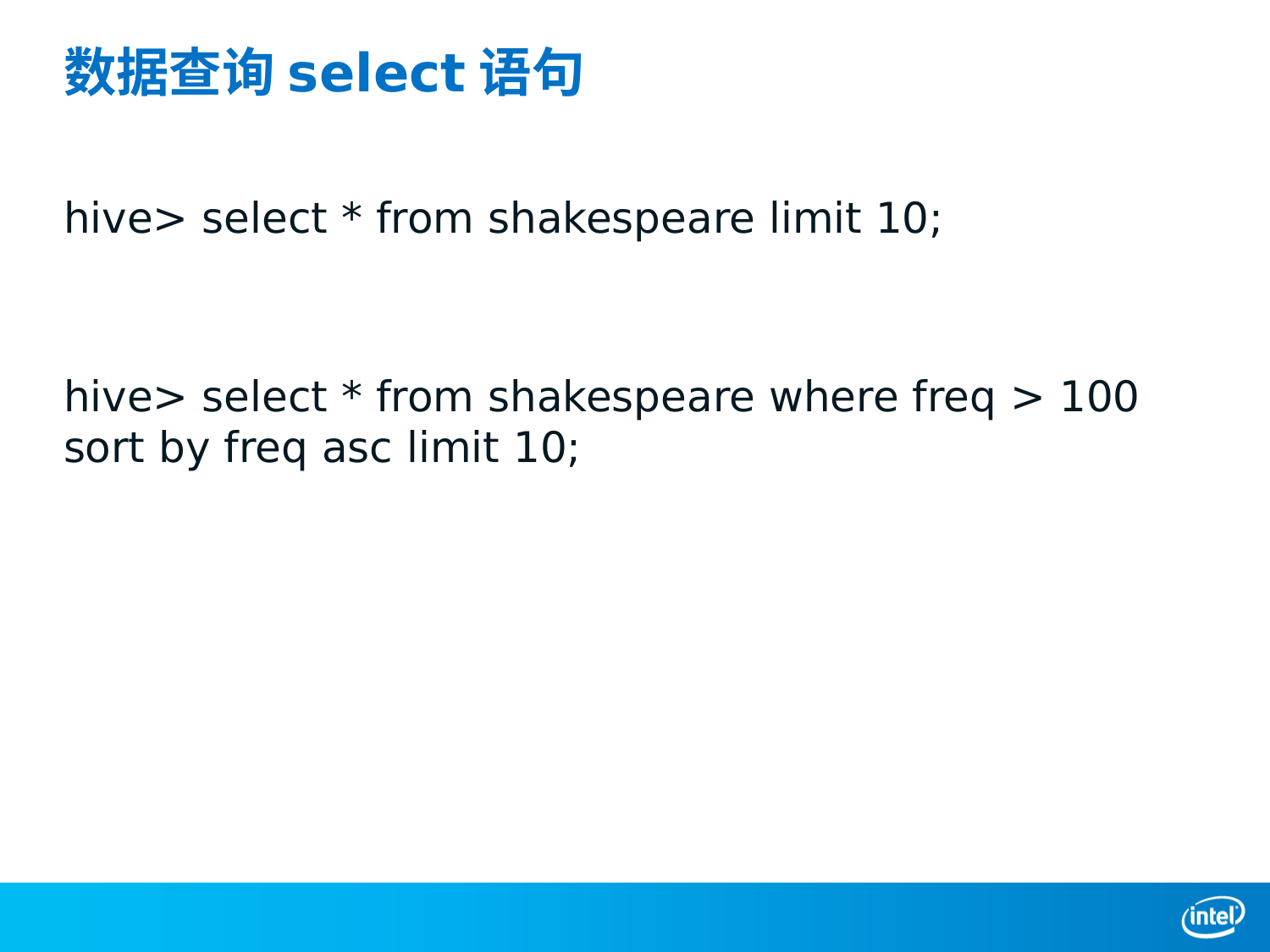

# 数据查询select语句
hive> select * from shakespeare limit 10;

hive> select * from shakespeare where freq > 100 sort by freq asc limit 10;